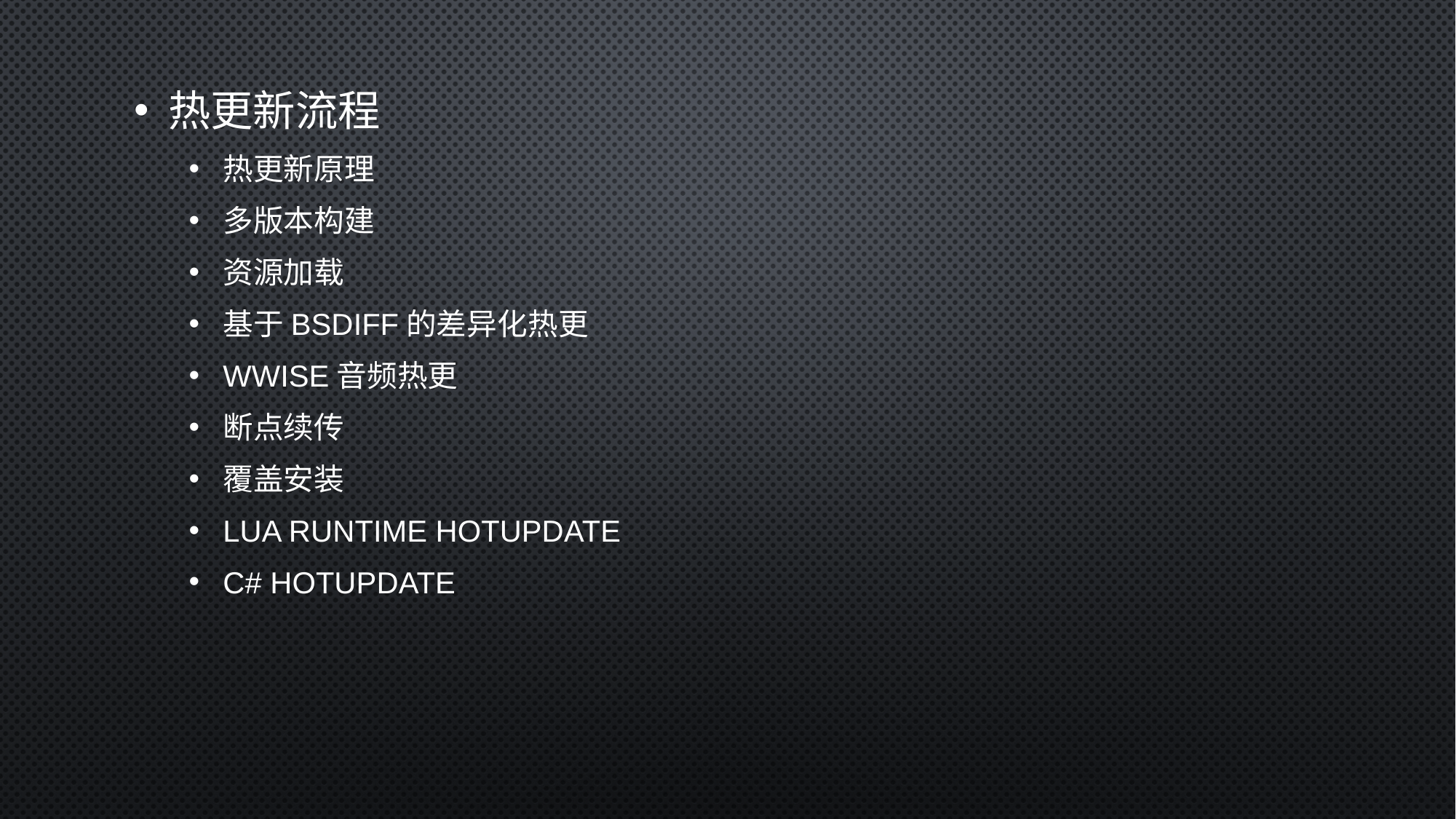

热更新流程
热更新原理
多版本构建
资源加载
基于BSDIFF的差异化热更
WWISE音频热更
断点续传
覆盖安装
LUA RUNTIME HOTUPDATE
C# HOTUPDATE